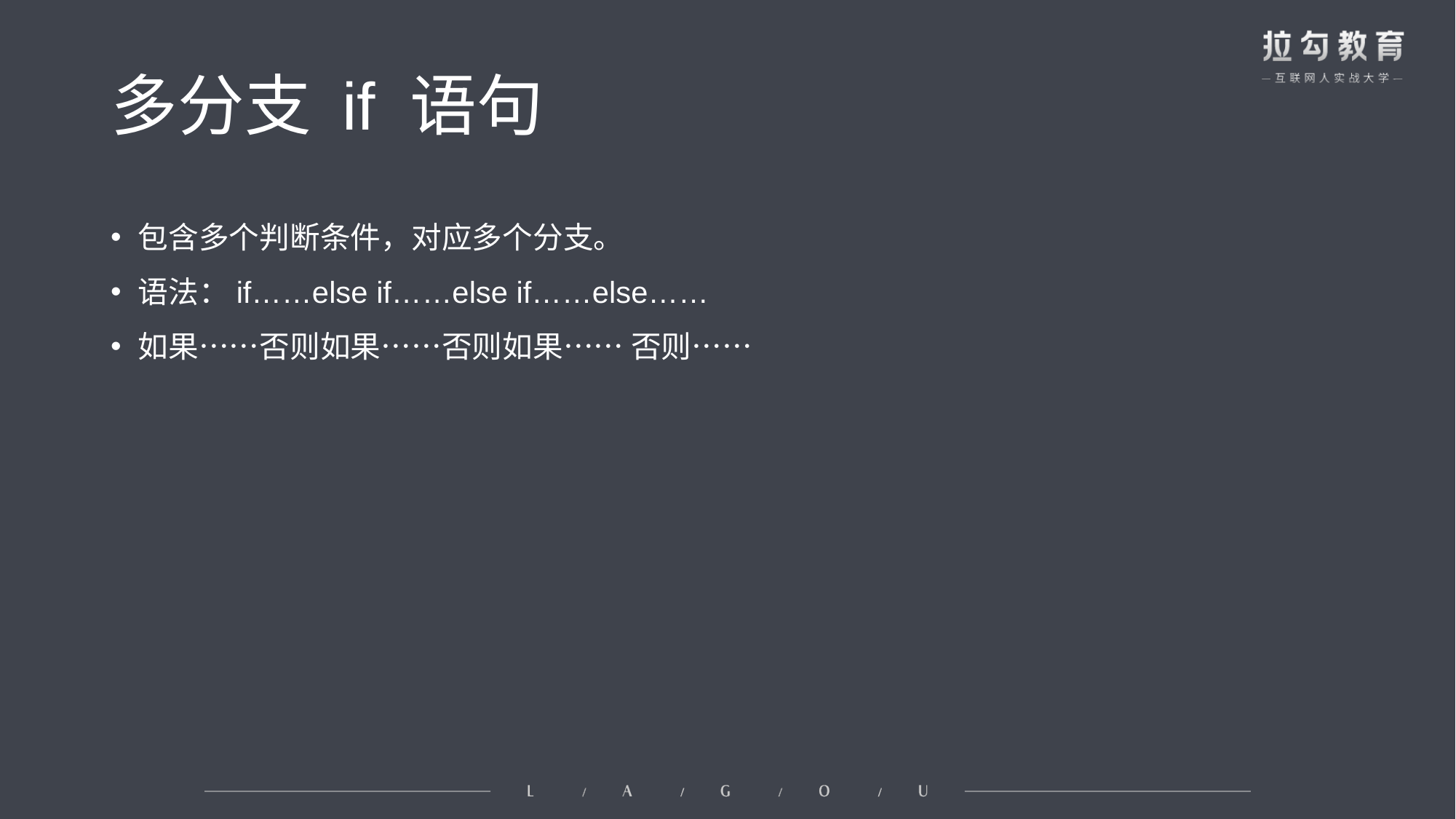

# 多分支 if 语句
包含多个判断条件，对应多个分支。
语法：if……else if……else if……else……
如果……否则如果……否则如果…… 否则……